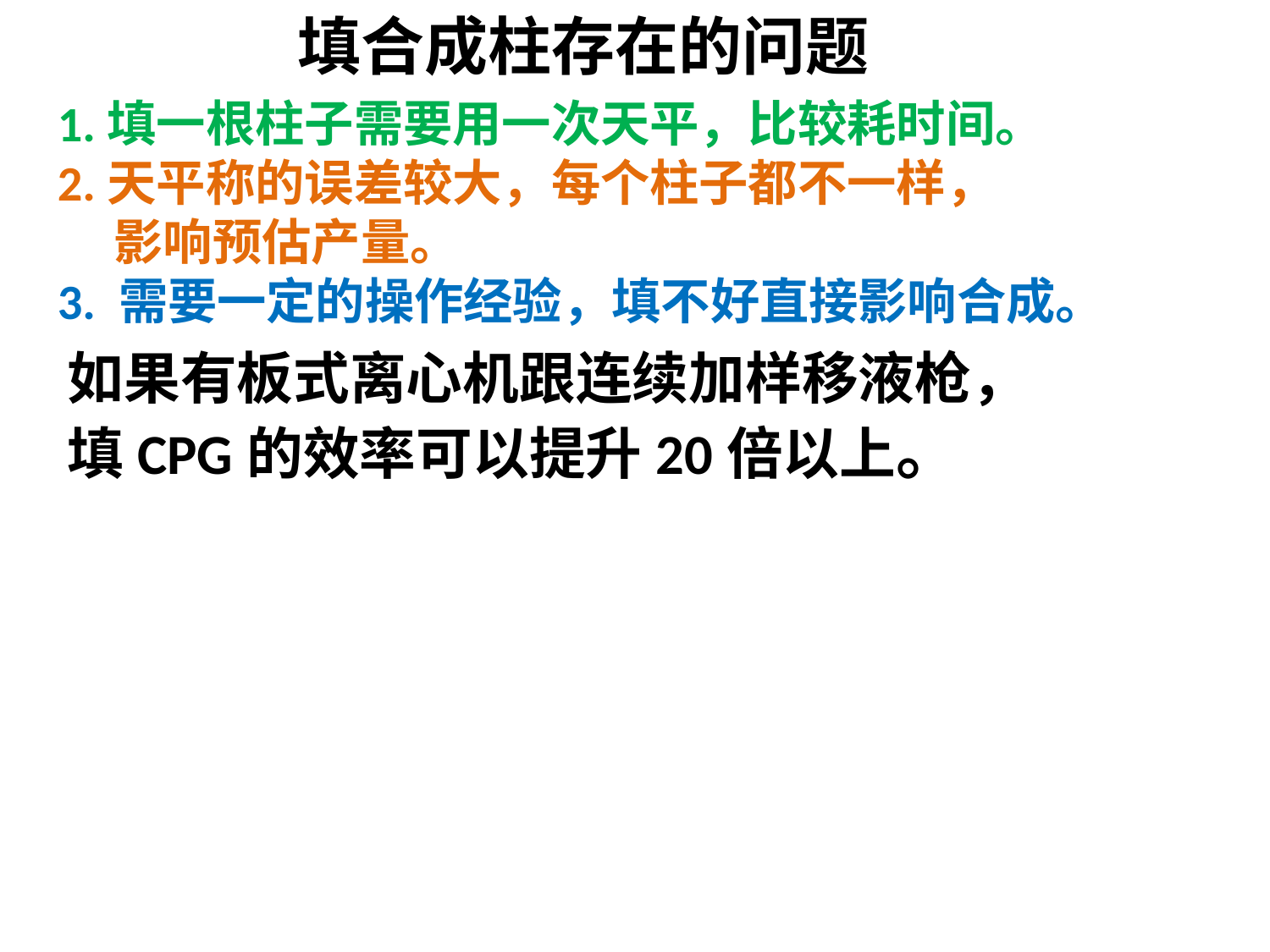

填合成柱存在的问题
1.填一根柱子需要用一次天平，比较耗时间。
2.天平称的误差较大，每个柱子都不一样，
    影响预估产量。
3. 需要一定的操作经验，填不好直接影响合成。

如果有板式离心机跟连续加样移液枪，填CPG的效率可以提升20倍以上。